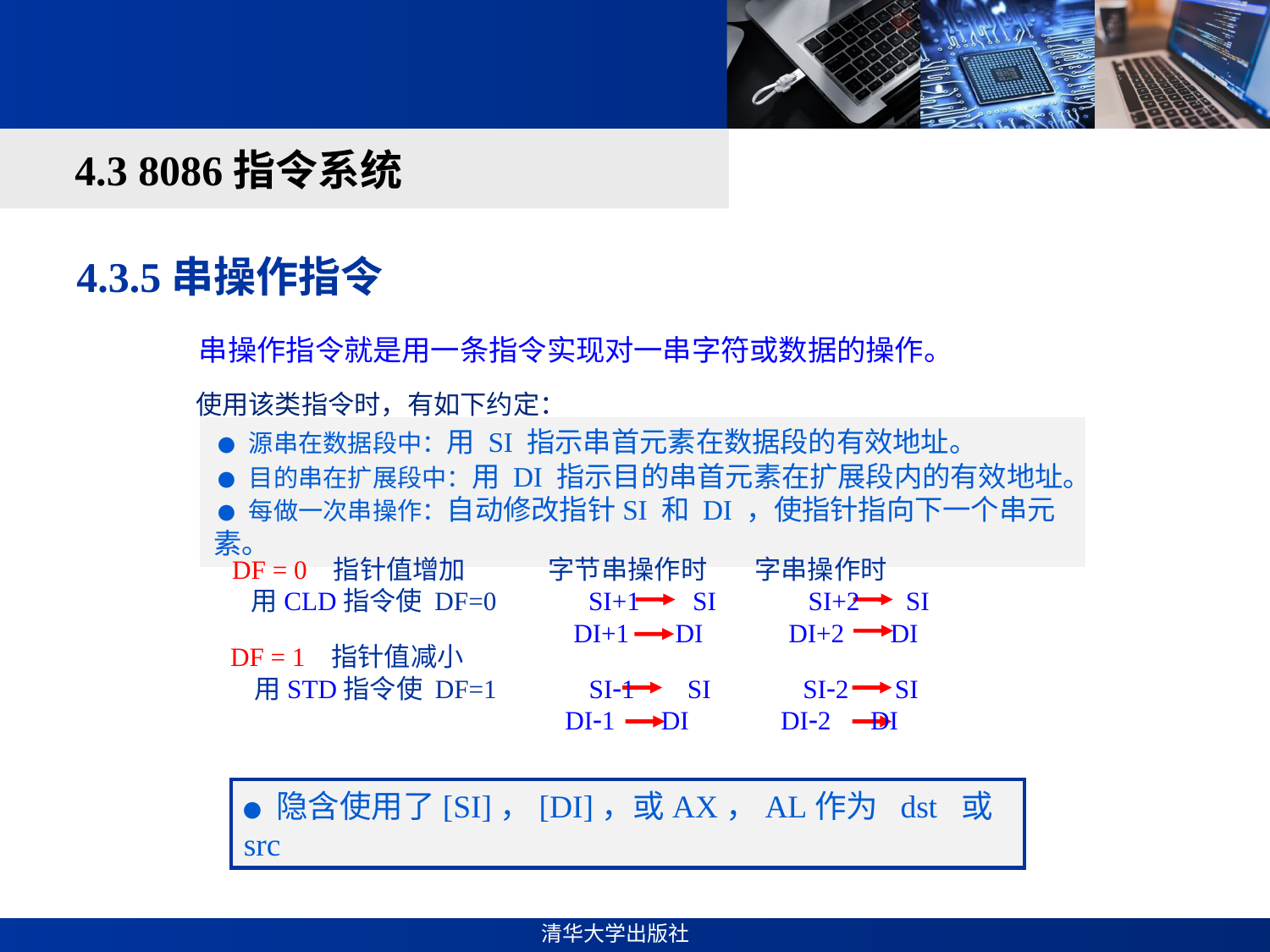

#
4.3 8086指令系统

4.3.5串操作指令
串操作指令就是用一条指令实现对一串字符或数据的操作。
使用该类指令时，有如下约定：
 ●  源串在数据段中：用 SI 指示串首元素在数据段的有效地址。
 ●  目的串在扩展段中：用 DI 指示目的串首元素在扩展段内的有效地址。
 ●  每做一次串操作：自动修改指针SI 和 DI ，使指针指向下一个串元素。
        DF = 0   指针值增加              字节串操作时        字串操作时
           用CLD指令使 DF=0              SI+1        SI              SI+2       SI
                                                            DI+1       DI             DI+2       DI

DF = 1   指针值减小
   用STD指令使 DF=1              SI−1        SI              SI−2       SI
                                                   DI−1       DI              DI−2      DI

●  隐含使用了[SI]，[DI]，或AX，AL作为  dst  或  src